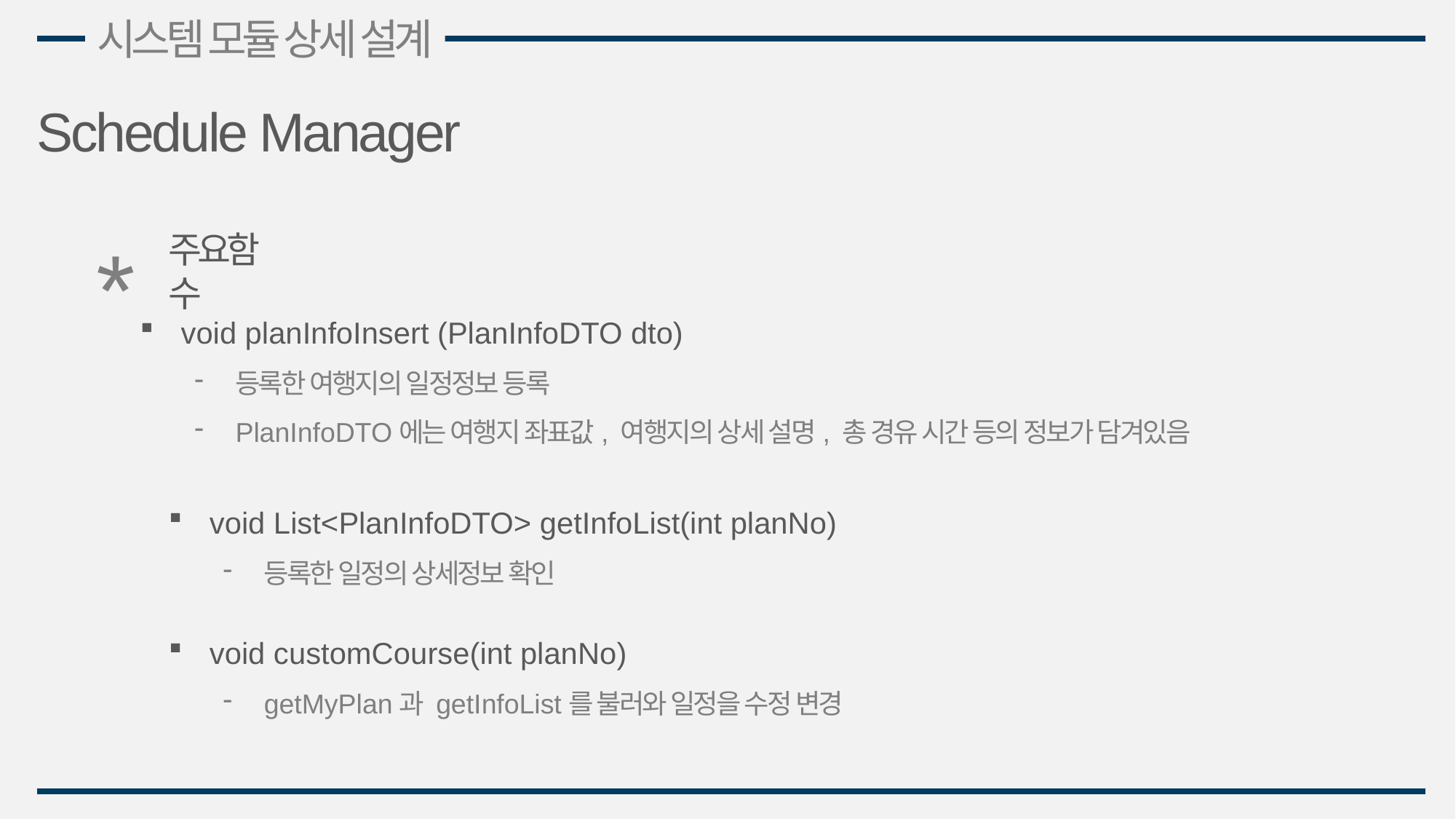

시스템 모듈 상세 설계
Schedule Manager
*
주요함수
void planInfoInsert (PlanInfoDTO dto)
등록한 여행지의 일정정보 등록
PlanInfoDTO에는 여행지 좌표값, 여행지의 상세 설명, 총 경유 시간 등의 정보가 담겨있음
void List<PlanInfoDTO> getInfoList(int planNo)
등록한 일정의 상세정보 확인
void customCourse(int planNo)
getMyPlan과 getInfoList를 불러와 일정을 수정 변경